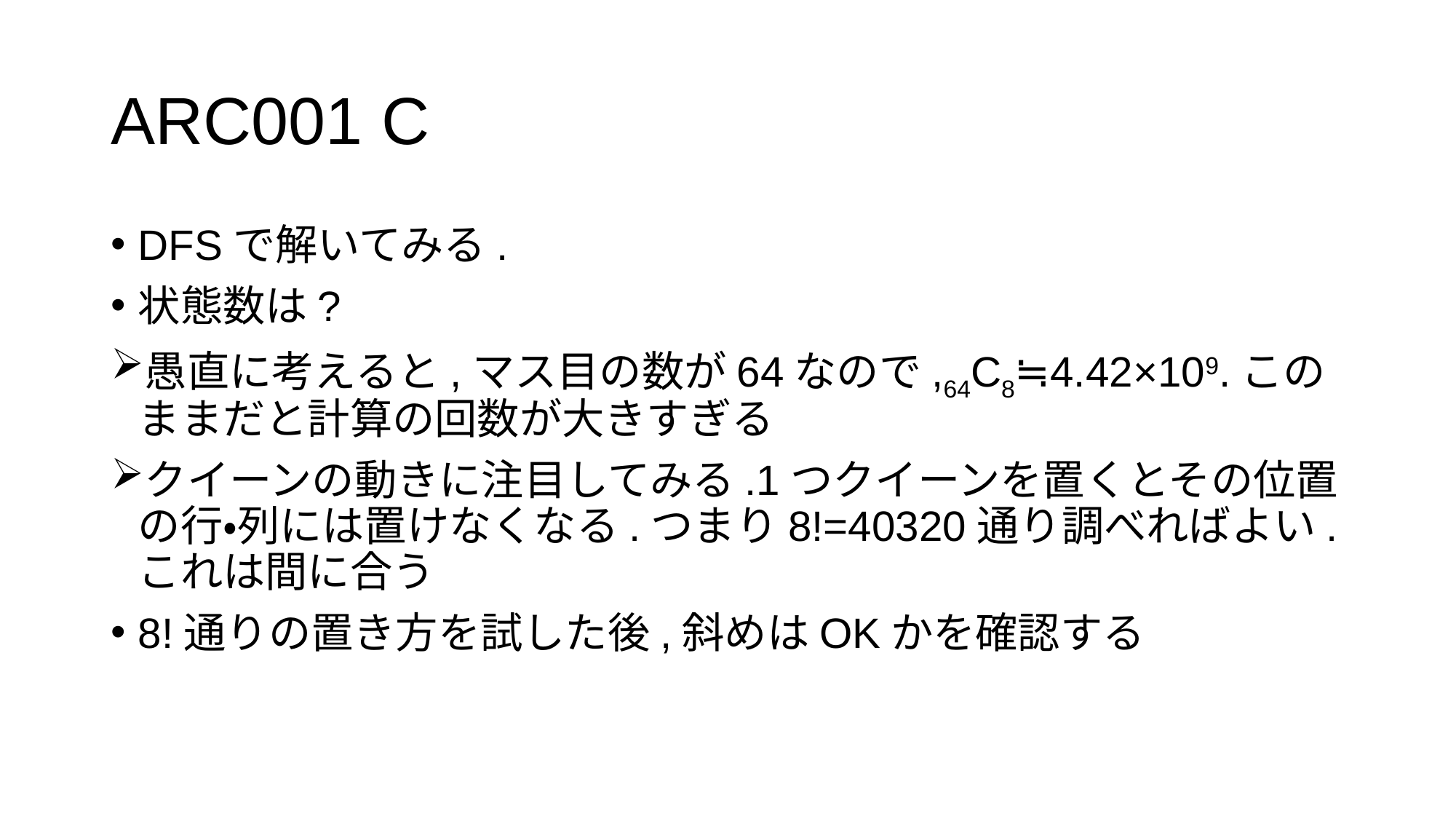

# ARC001 C
DFSで解いてみる.
状態数は?
愚直に考えると,マス目の数が64なので,64C8≒4.42×109.このままだと計算の回数が大きすぎる
クイーンの動きに注目してみる.1つクイーンを置くとその位置の行・列には置けなくなる.つまり8!=40320通り調べればよい.これは間に合う
8!通りの置き方を試した後,斜めはOKかを確認する